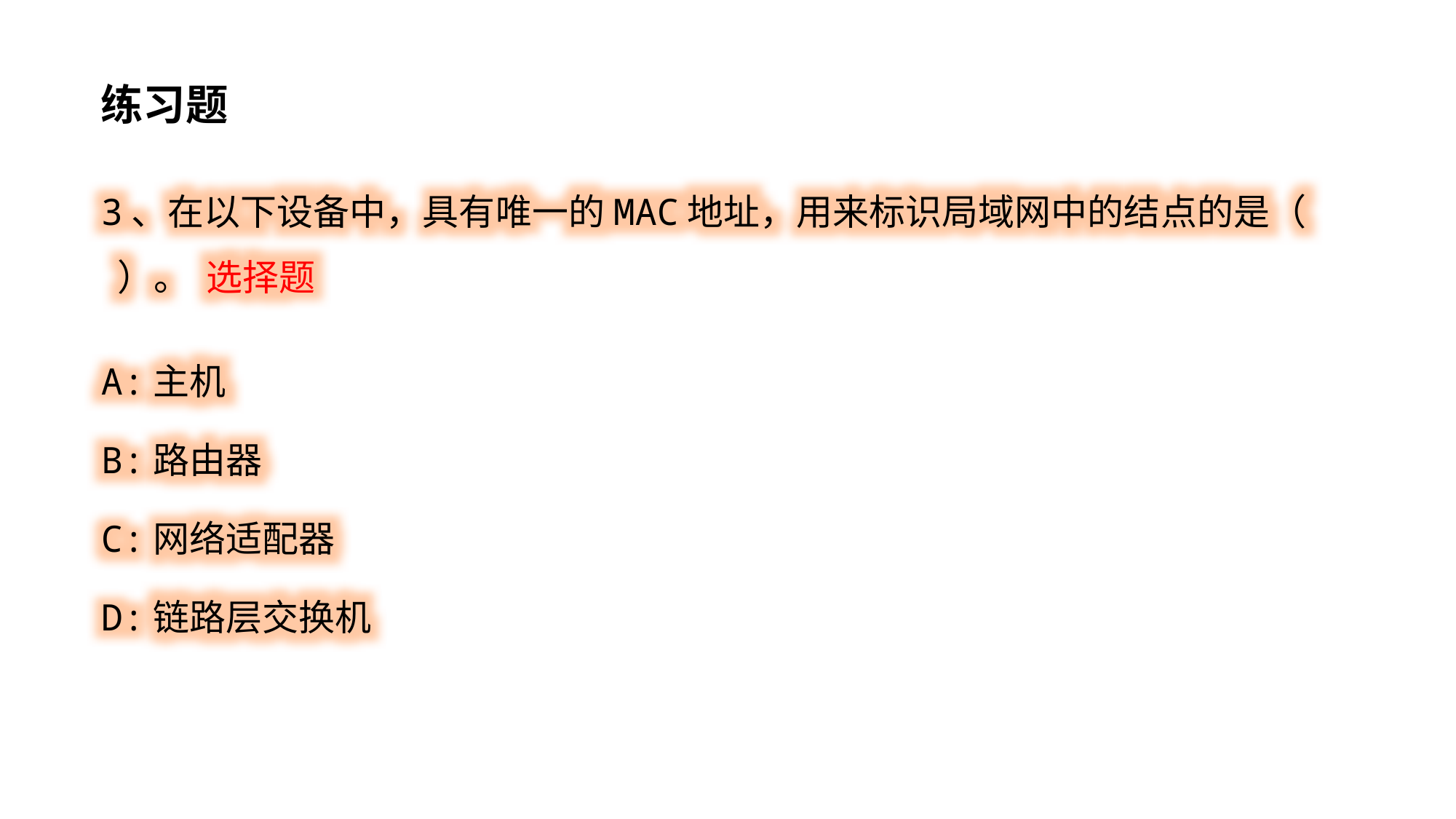

练习题
3、在以下设备中，具有唯一的MAC地址，用来标识局域网中的结点的是（     ）。  选择题

A:主机

B:路由器

C:网络适配器

D:链路层交换机